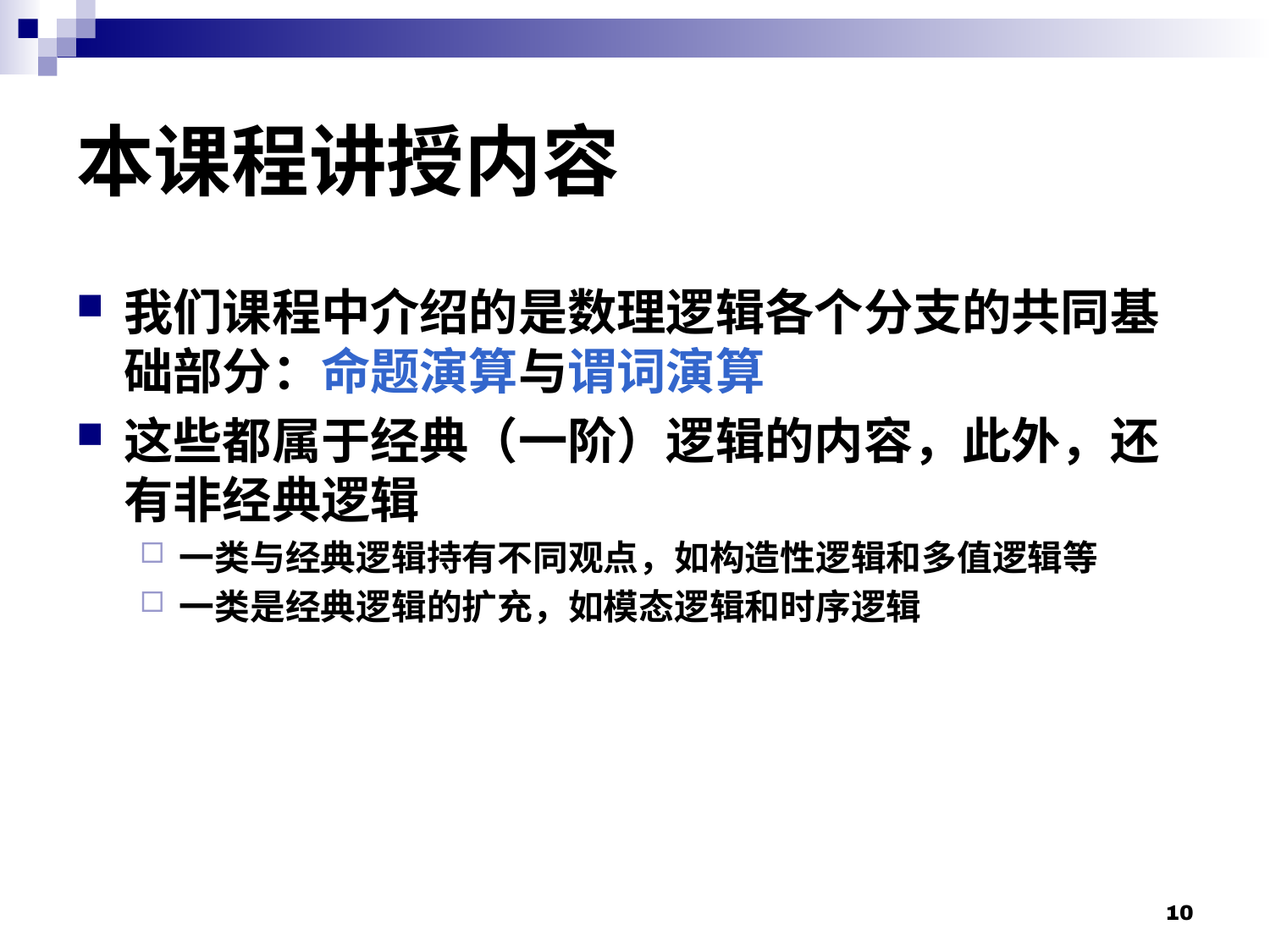

# 本课程讲授内容
我们课程中介绍的是数理逻辑各个分支的共同基础部分：命题演算与谓词演算
这些都属于经典（一阶）逻辑的内容，此外，还有非经典逻辑
一类与经典逻辑持有不同观点，如构造性逻辑和多值逻辑等
一类是经典逻辑的扩充，如模态逻辑和时序逻辑
10